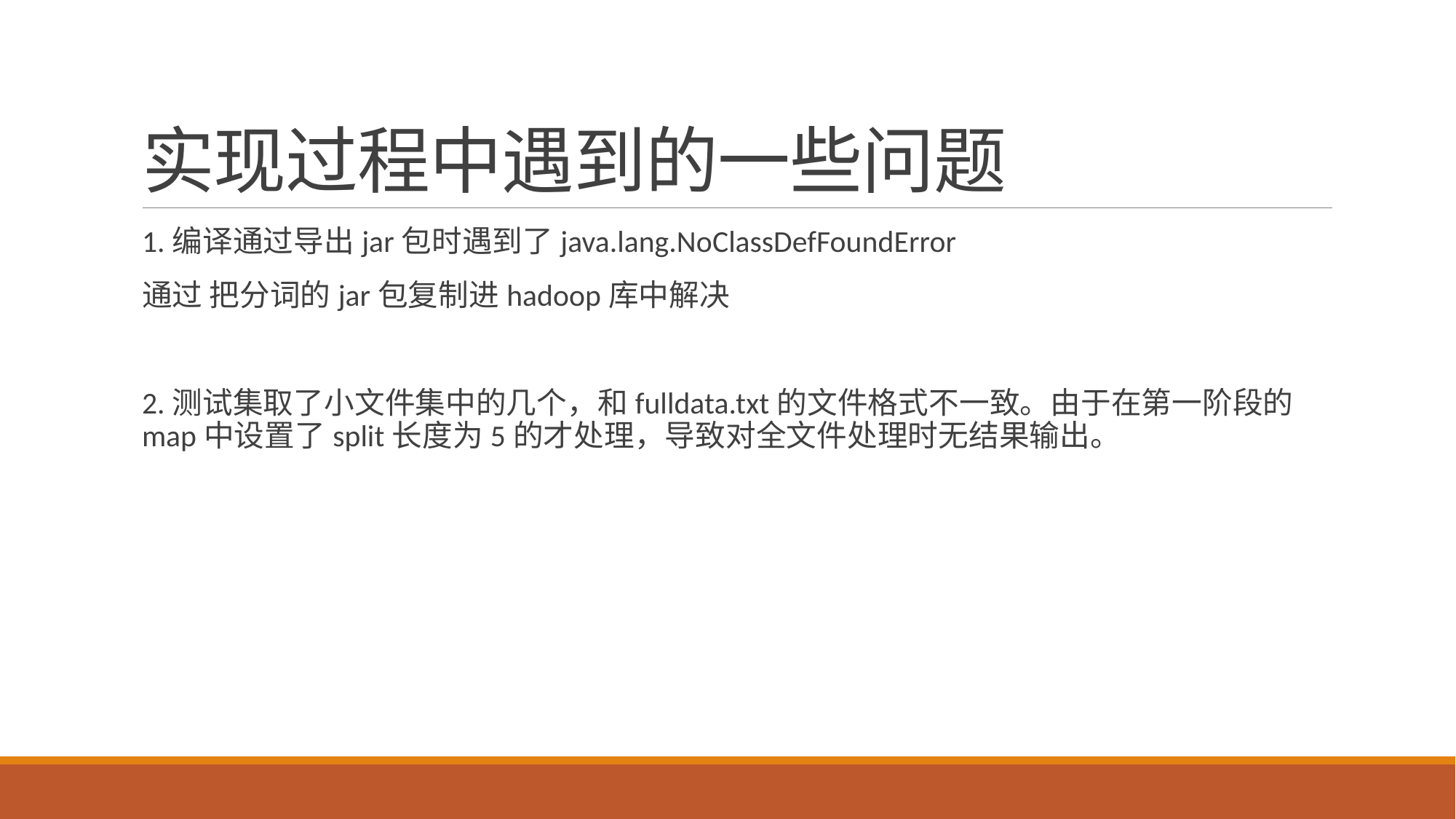

# 实现过程中遇到的一些问题
1.编译通过导出jar包时遇到了java.lang.NoClassDefFoundError
通过 把分词的jar包复制进hadoop库中解决

2.测试集取了小文件集中的几个，和fulldata.txt的文件格式不一致。由于在第一阶段的map中设置了split长度为5的才处理，导致对全文件处理时无结果输出。